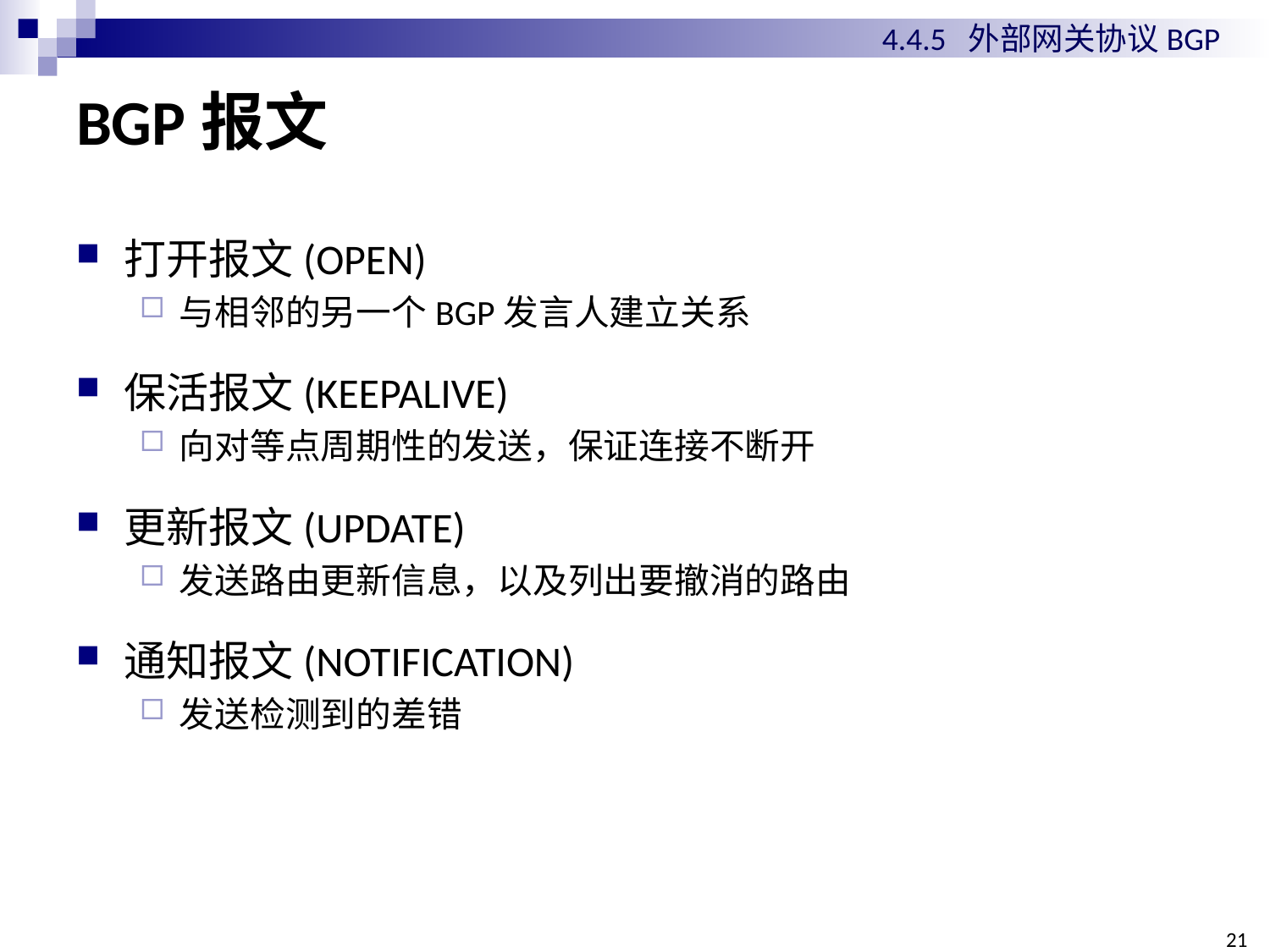

4.4.5  外部网关协议BGP
# BGP报文
打开报文(OPEN)
与相邻的另一个BGP发言人建立关系
保活报文(KEEPALIVE)
向对等点周期性的发送，保证连接不断开
更新报文(UPDATE)
发送路由更新信息，以及列出要撤消的路由
通知报文(NOTIFICATION)
发送检测到的差错
211